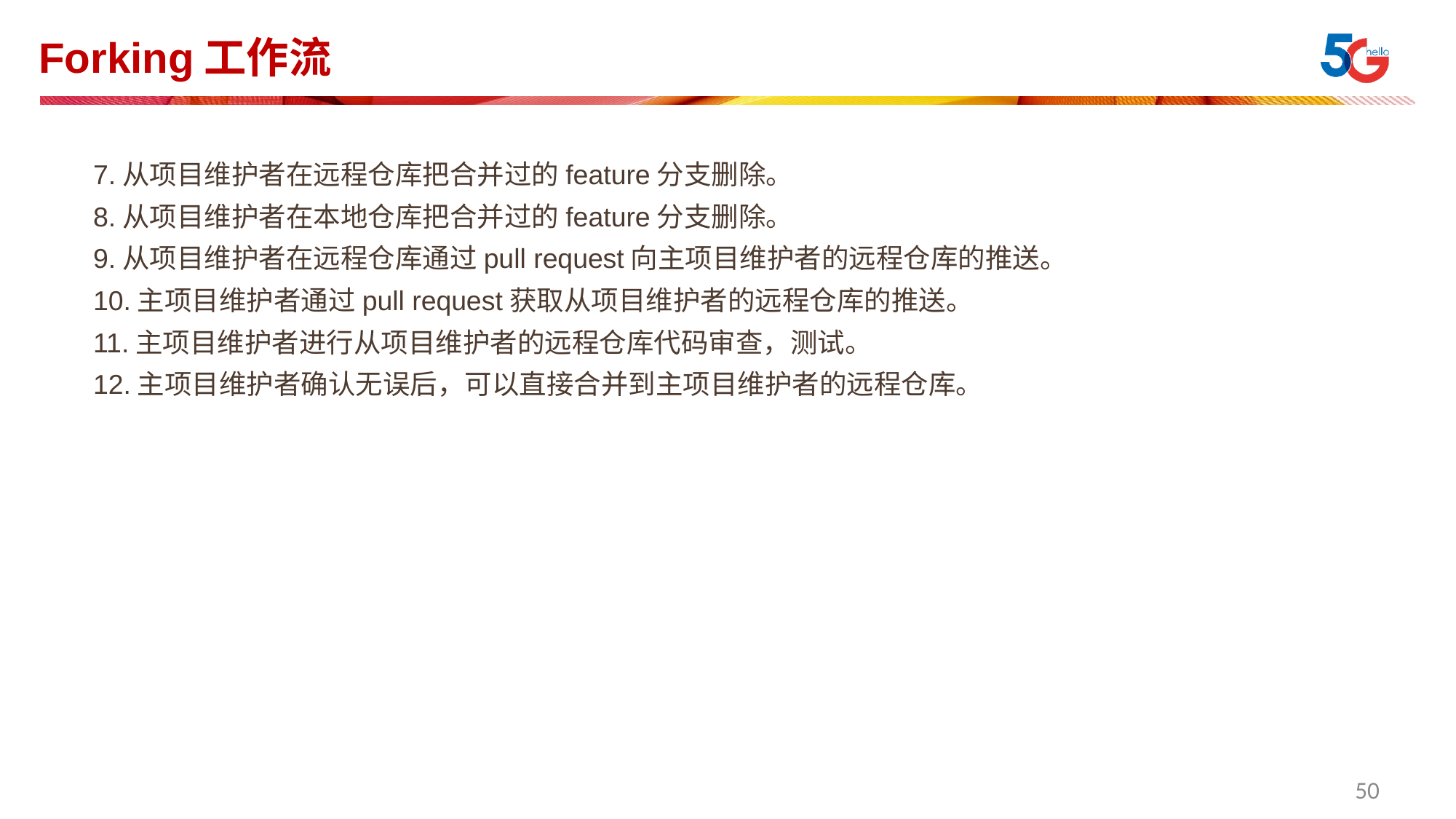

# Forking工作流

7.从项目维护者在远程仓库把合并过的feature分支删除。
8.从项目维护者在本地仓库把合并过的feature分支删除。
9.从项目维护者在远程仓库通过pull request向主项目维护者的远程仓库的推送。
10.主项目维护者通过pull request获取从项目维护者的远程仓库的推送。
11.主项目维护者进行从项目维护者的远程仓库代码审查，测试。
12.主项目维护者确认无误后，可以直接合并到主项目维护者的远程仓库。